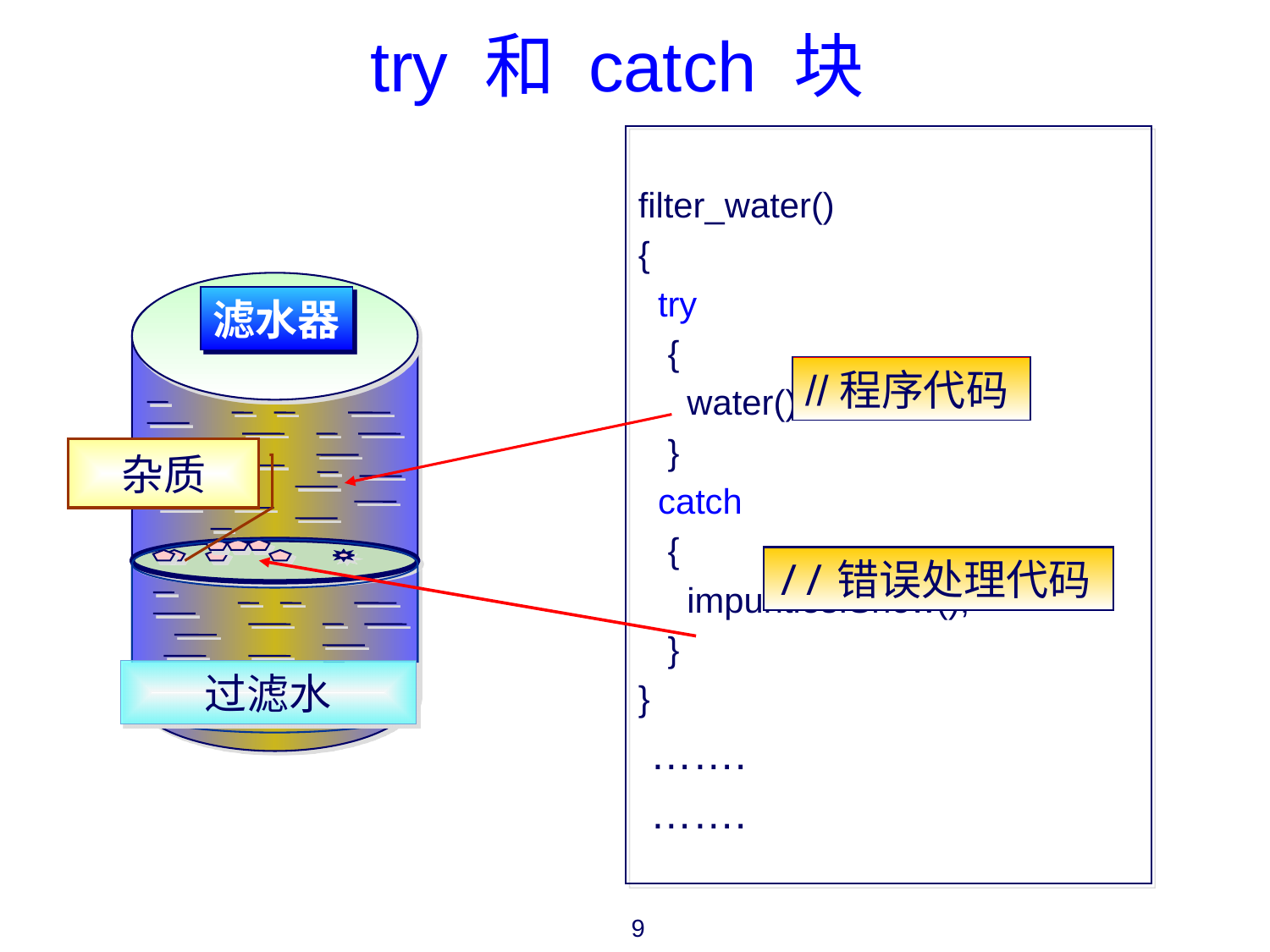

# try 和 catch 块

filter_water()
{
  try
   {
     water();
   }
  catch
   {
     impurities.Show();
   }
}
 …….
 …….

滤水器
//程序代码

杂质

//错误处理代码

过滤水

9